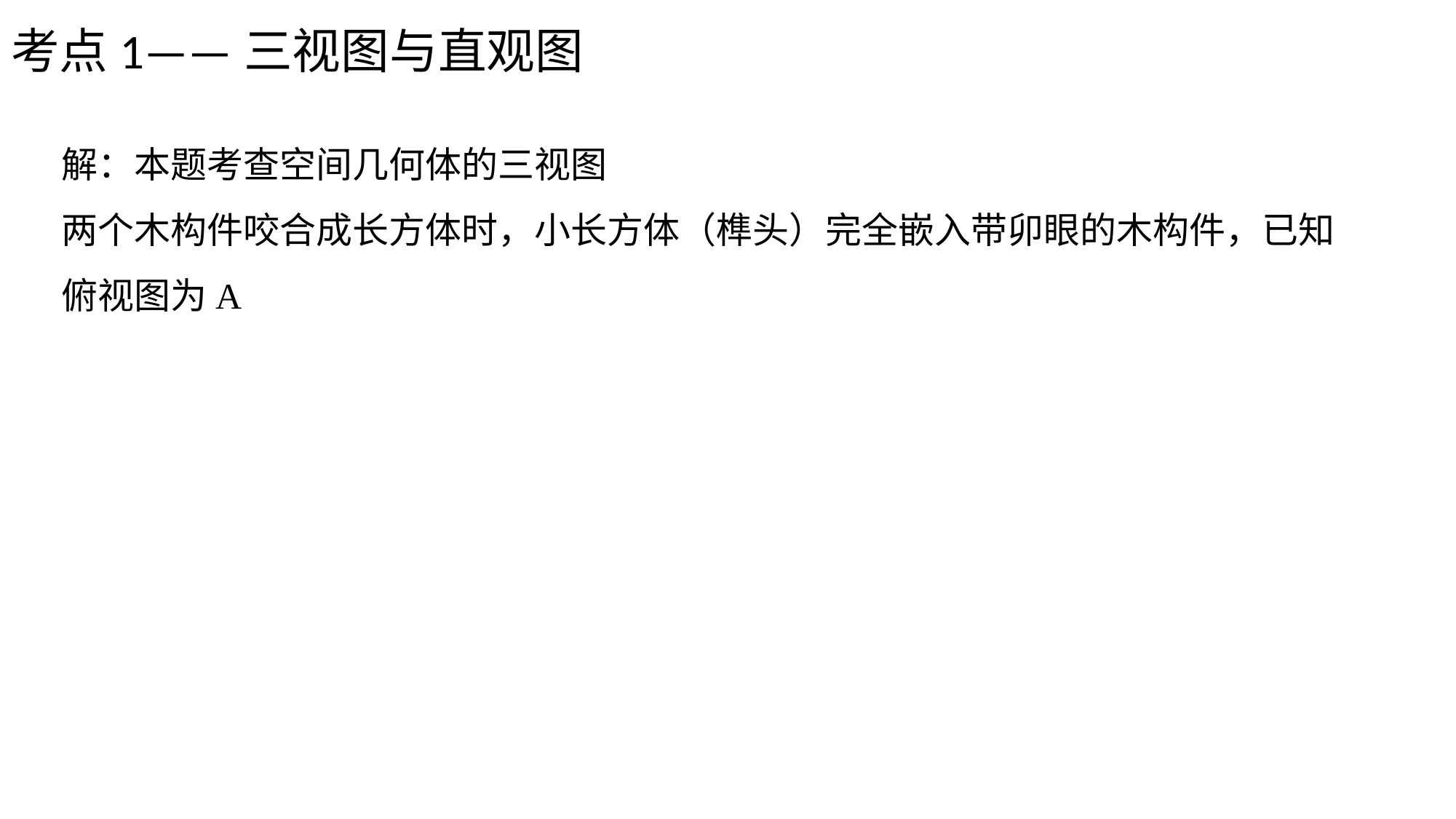

考点1——三视图与直观图
解：本题考查空间几何体的三视图
两个木构件咬合成长方体时，小长方体（榫头）完全嵌入带卯眼的木构件，已知
俯视图为A